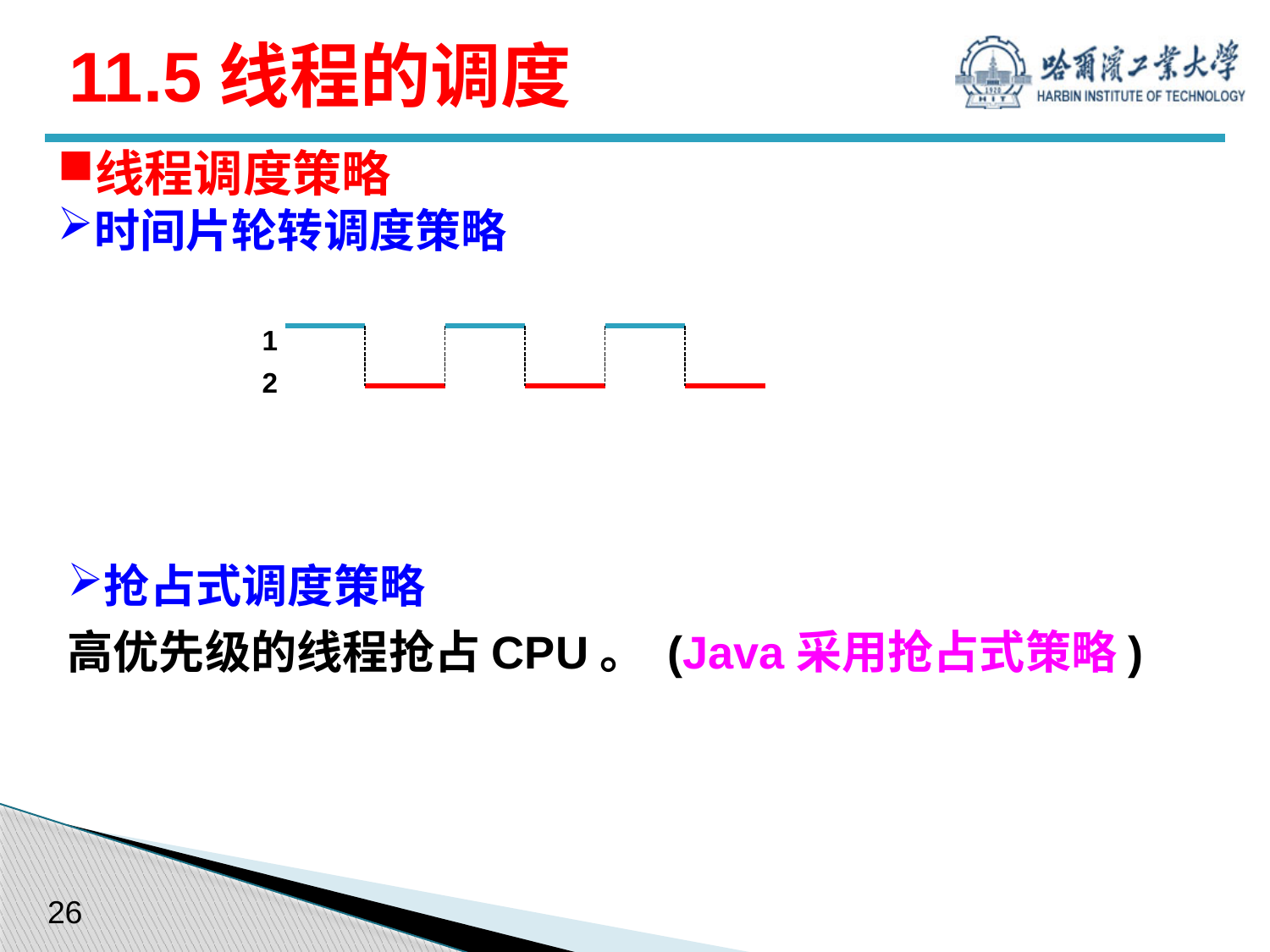

# 11.5线程的调度
线程调度策略
时间片轮转调度策略
1
2
抢占式调度策略
高优先级的线程抢占CPU。 (Java采用抢占式策略)